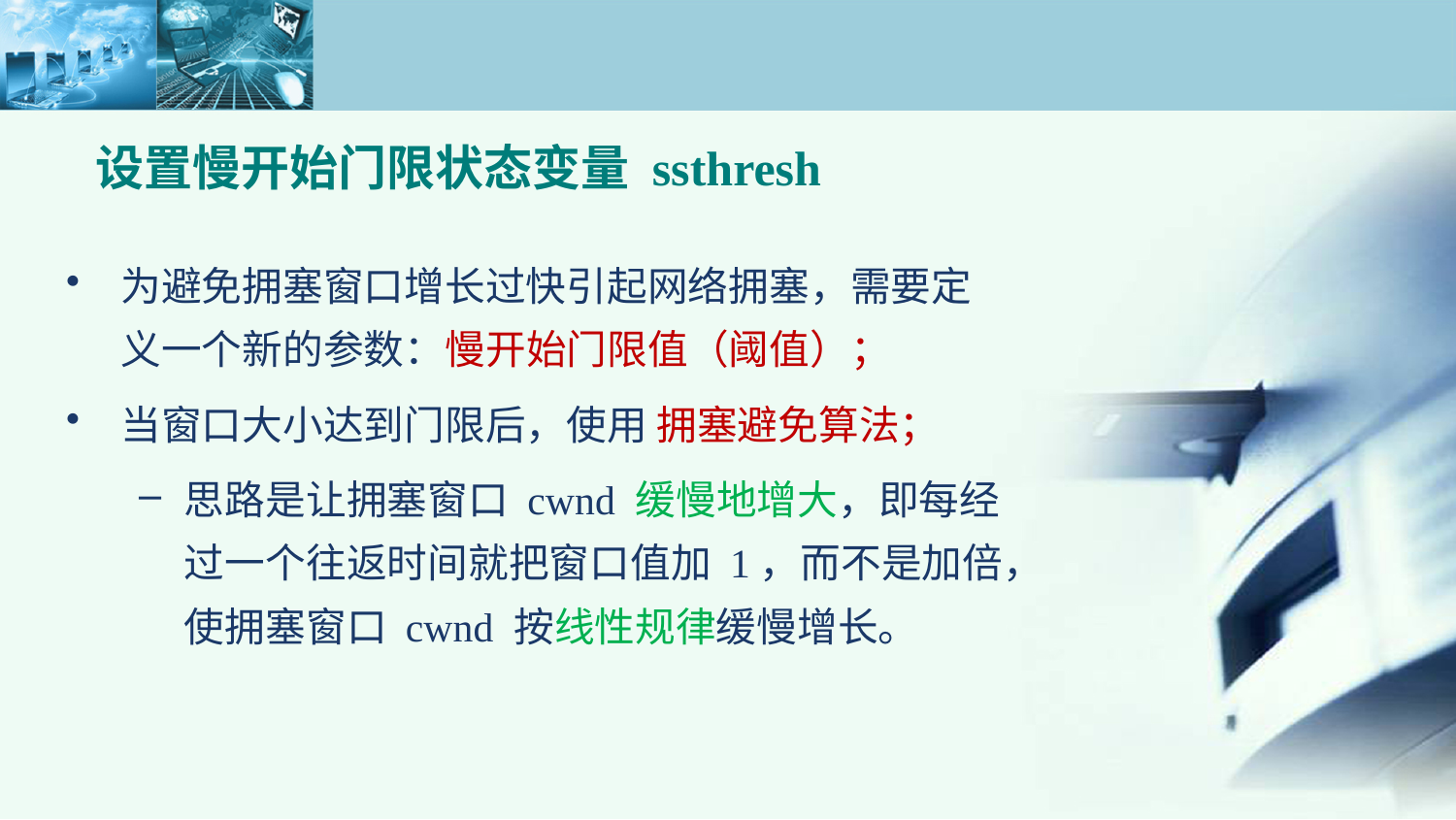

设置慢开始门限状态变量 ssthresh
为避免拥塞窗口增长过快引起网络拥塞，需要定义一个新的参数：慢开始门限值（阈值）；
当窗口大小达到门限后，使用 拥塞避免算法；
思路是让拥塞窗口 cwnd 缓慢地增大，即每经过一个往返时间就把窗口值加 1，而不是加倍，使拥塞窗口 cwnd 按线性规律缓慢增长。